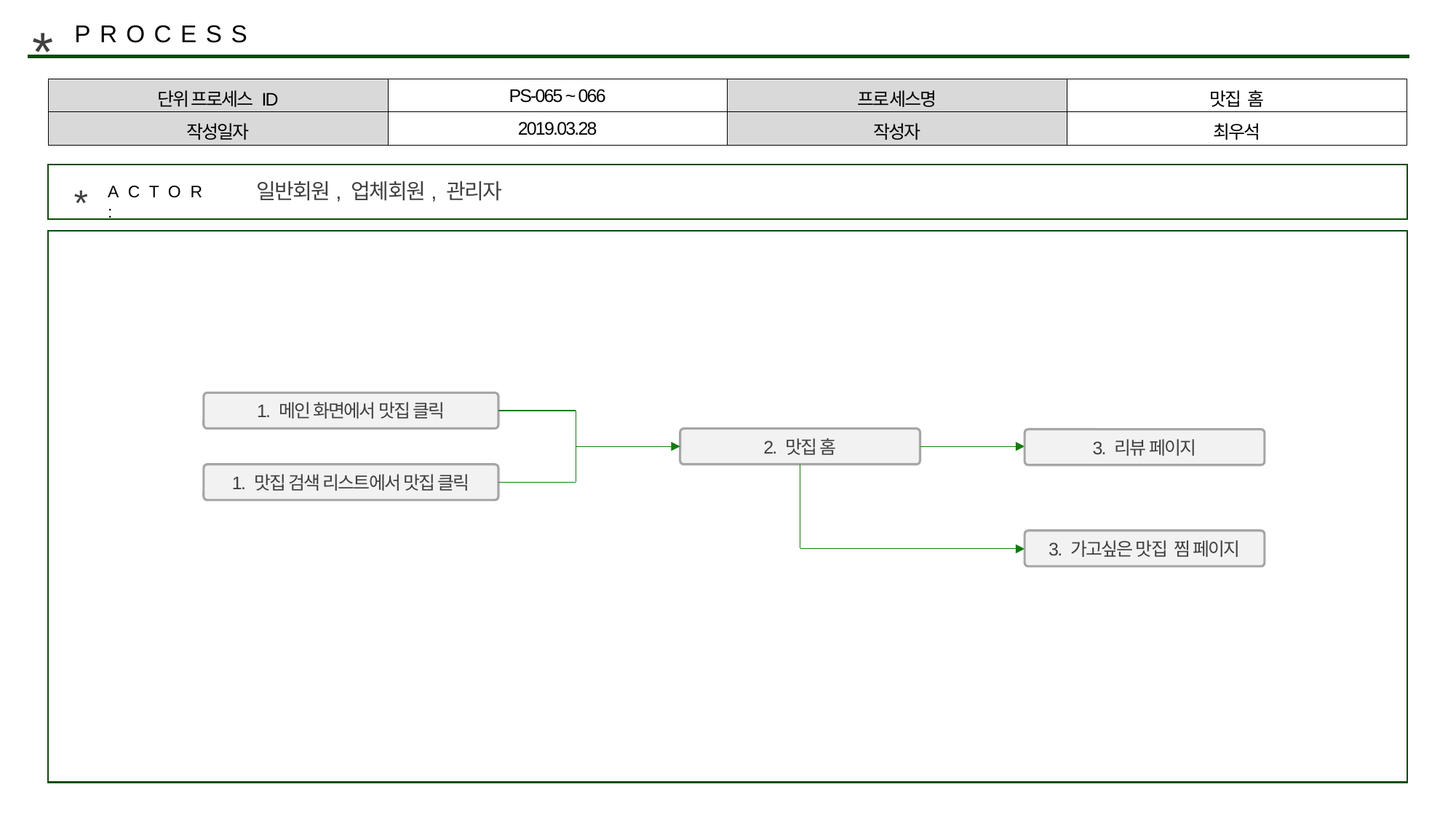

*
PROCESS
| 단위 프로세스 ID | PS-065 ~ 066 | 프로세스명 | 맛집 홈 |
| --- | --- | --- | --- |
| 작성일자 | 2019.03.28 | 작성자 | 최우석 |

일반회원, 업체회원, 관리자
*
ACTOR :

1. 메인 화면에서 맛집 클릭
2. 맛집 홈
3. 리뷰 페이지
1. 맛집 검색 리스트에서 맛집 클릭
3. 가고싶은 맛집  찜 페이지